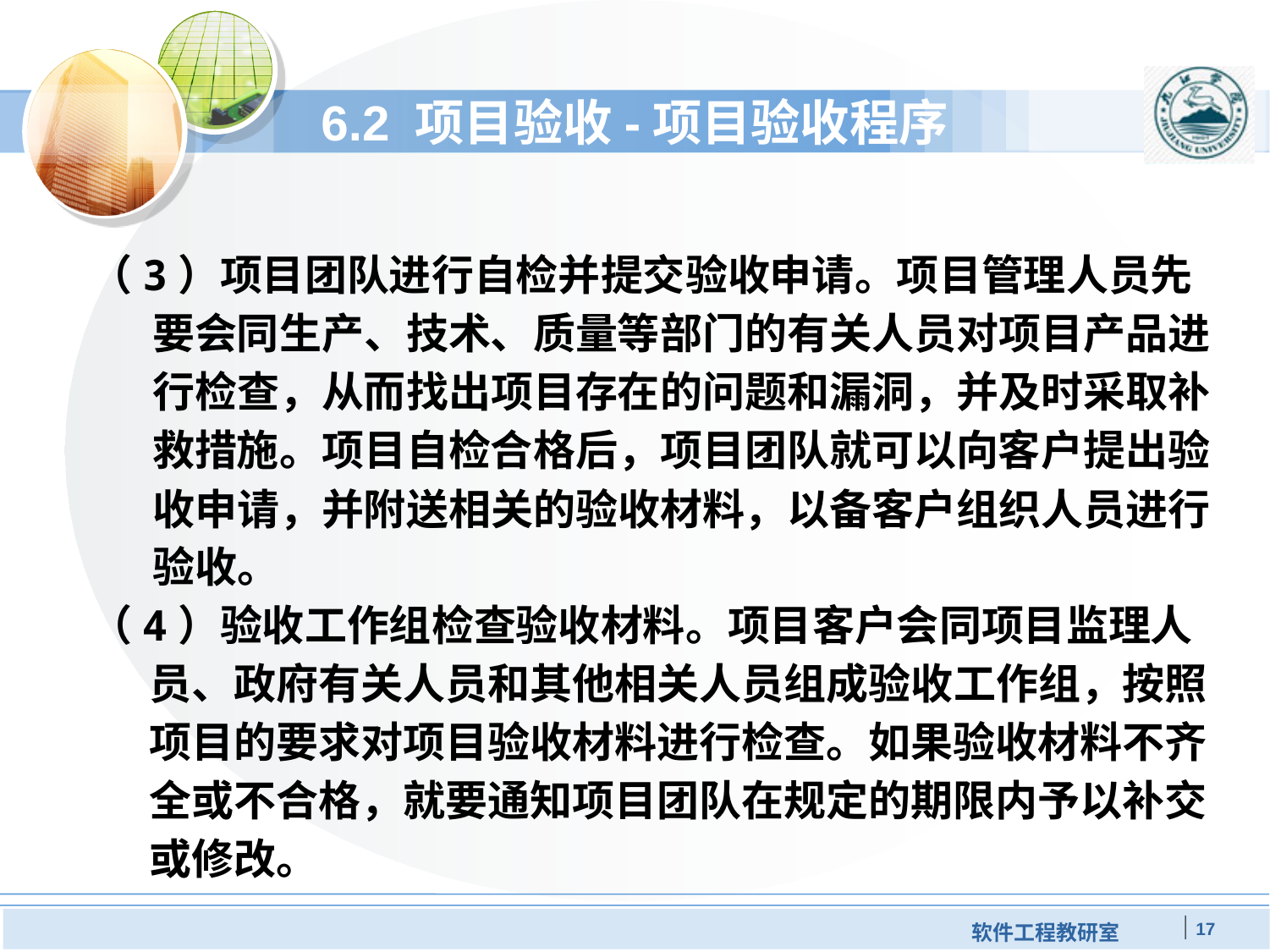

# 6.2 项目验收-项目验收程序
（3）项目团队进行自检并提交验收申请。项目管理人员先要会同生产、技术、质量等部门的有关人员对项目产品进行检查，从而找出项目存在的问题和漏洞，并及时采取补救措施。项目自检合格后，项目团队就可以向客户提出验收申请，并附送相关的验收材料，以备客户组织人员进行验收。
（4）验收工作组检查验收材料。项目客户会同项目监理人员、政府有关人员和其他相关人员组成验收工作组，按照项目的要求对项目验收材料进行检查。如果验收材料不齐全或不合格，就要通知项目团队在规定的期限内予以补交或修改。